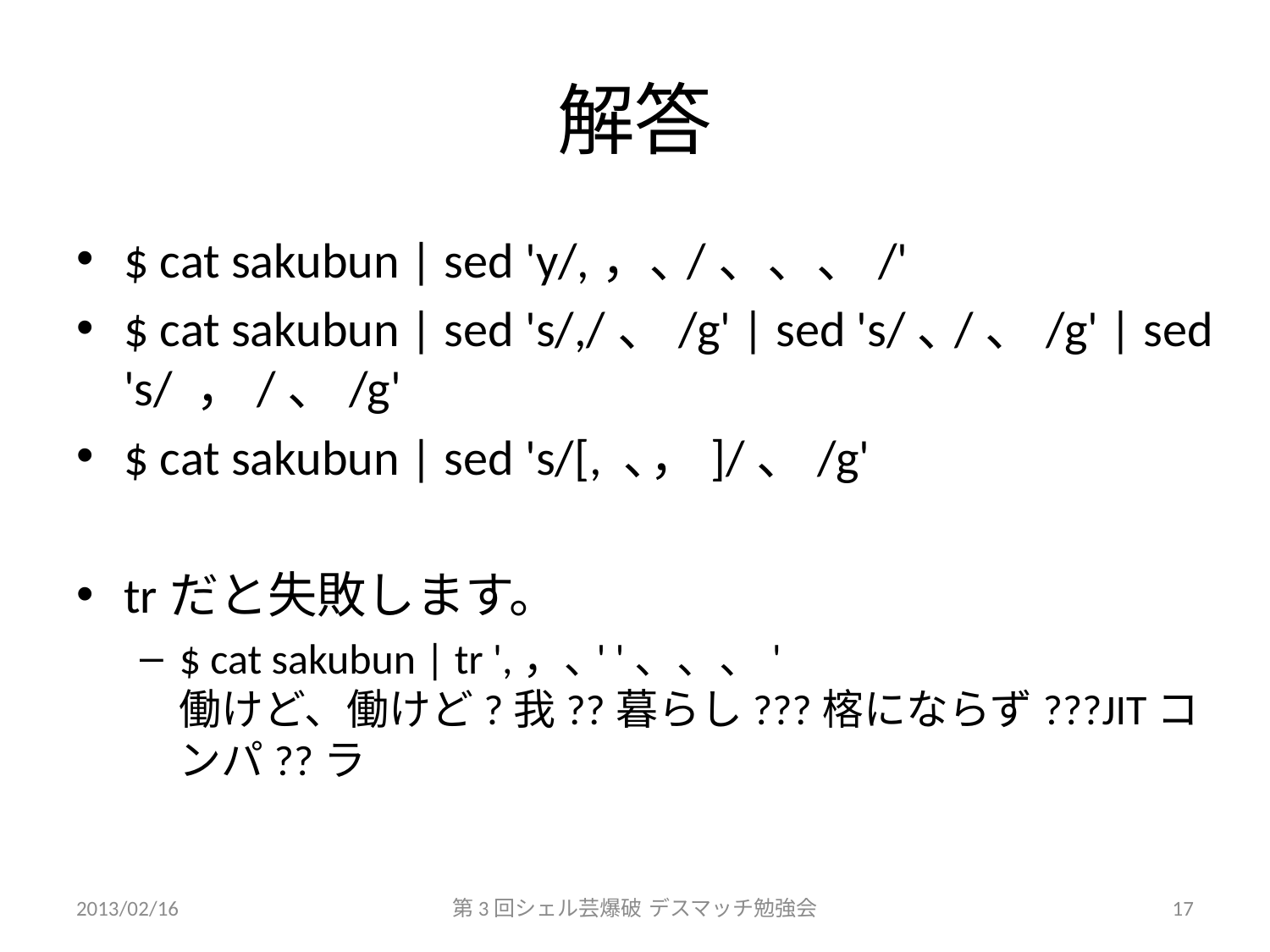

# 解答
$ cat sakubun | sed 'y/,，､/、、、/'
$ cat sakubun | sed 's/,/、/g' | sed 's/､/、/g' | sed 's/ ，/、/g'
$ cat sakubun | sed 's/[, ､，]/、/g'

trだと失敗します。
$ cat sakubun | tr ',，､' '、、、'
働けど、働けど?我??暮らし???楁にならず???JITコンパ??ラ
2013/02/16
第3回シェル芸爆破 デスマッチ勉強会
17